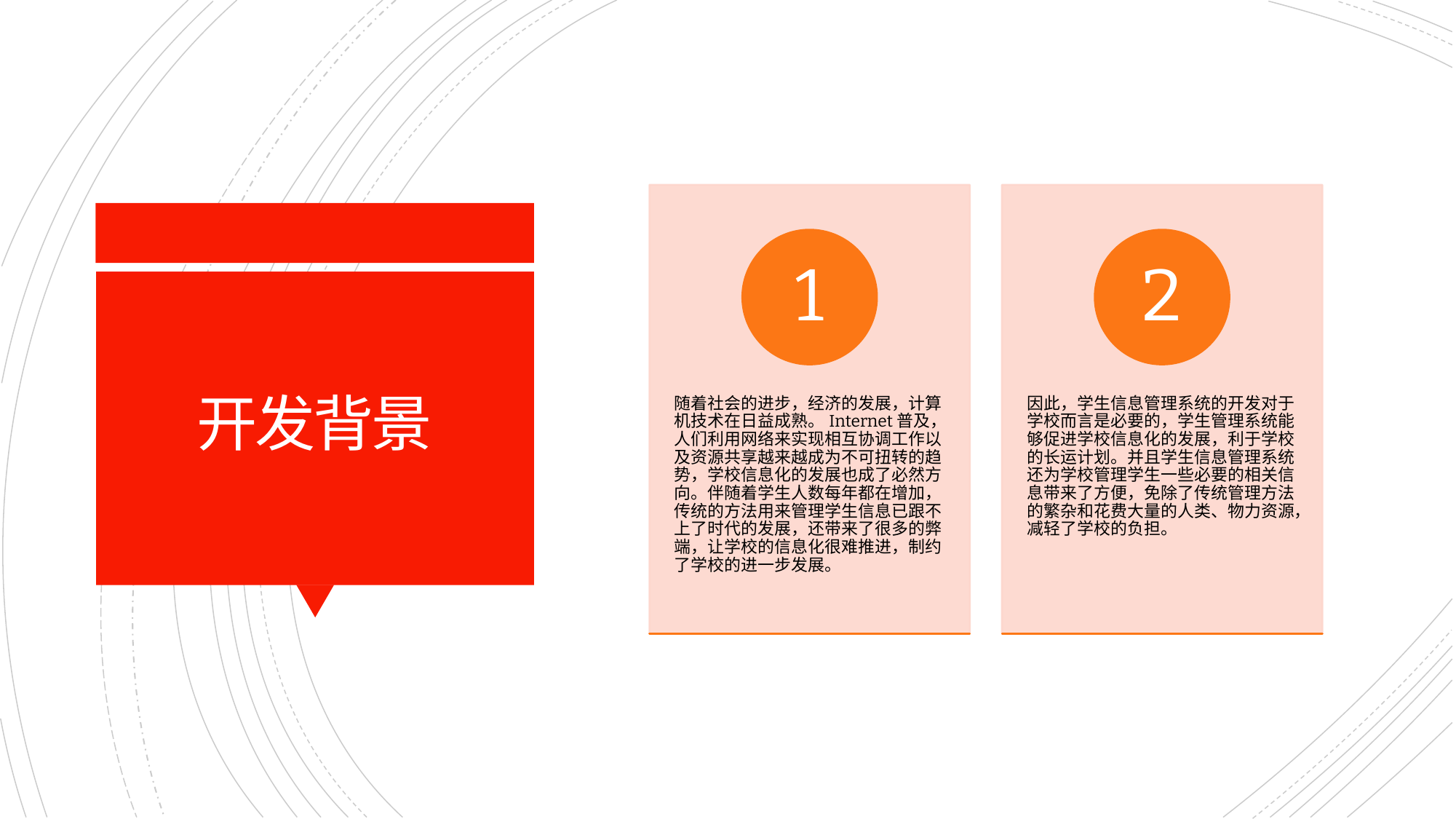

随着社会的进步，经济的发展，计算机技术在日益成熟。Internet普及，人们利用网络来实现相互协调工作以及资源共享越来越成为不可扭转的趋势，学校信息化的发展也成了必然方向。伴随着学生人数每年都在增加，传统的方法用来管理学生信息已跟不上了时代的发展，还带来了很多的弊端，让学校的信息化很难推进，制约了学校的进一步发展。
1
因此，学生信息管理系统的开发对于学校而言是必要的，学生管理系统能够促进学校信息化的发展，利于学校的长运计划。并且学生信息管理系统还为学校管理学生一些必要的相关信息带来了方便，免除了传统管理方法的繁杂和花费大量的人类、物力资源，减轻了学校的负担。
2
# 开发背景